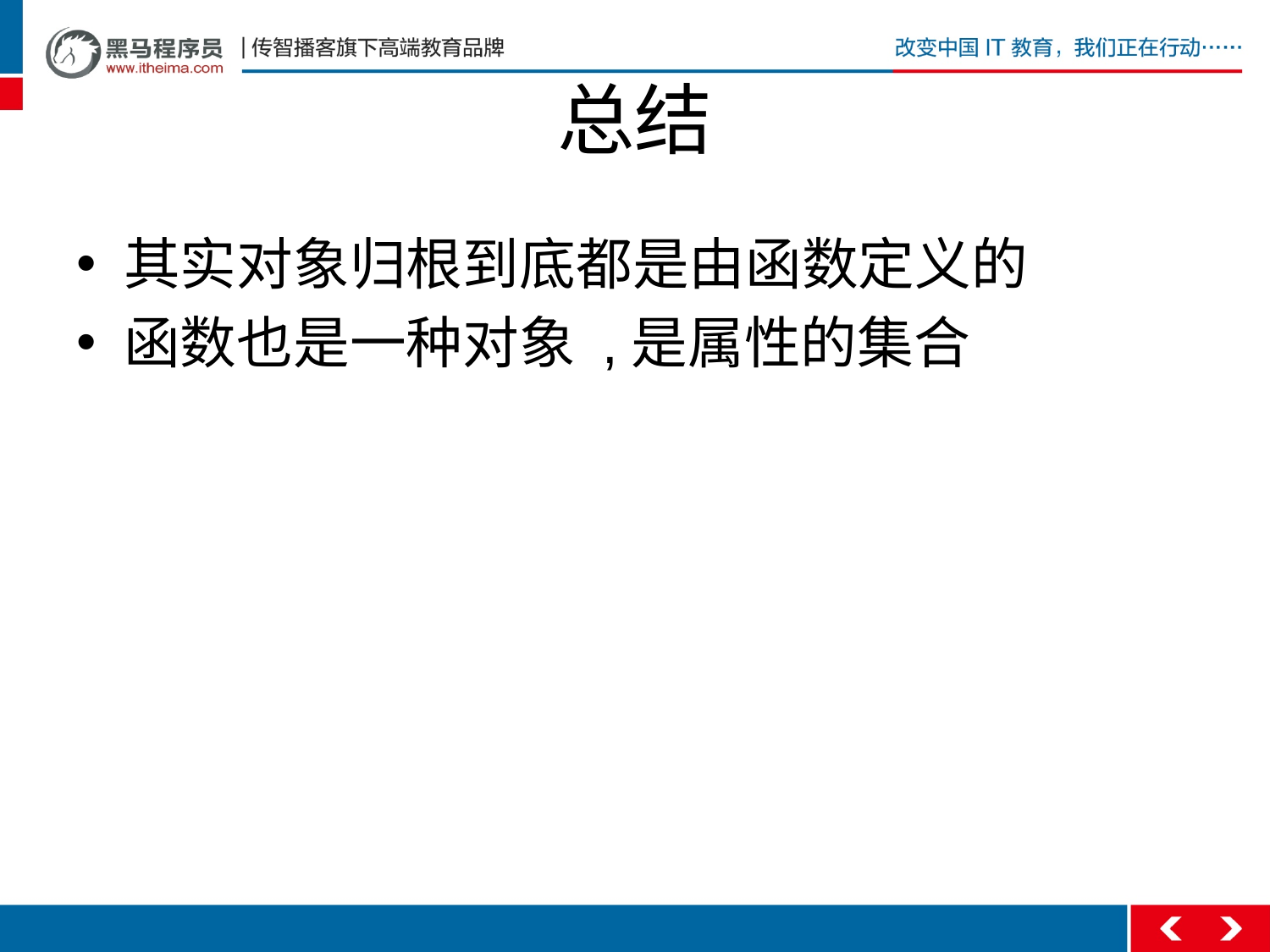

# 总结
其实对象归根到底都是由函数定义的
函数也是一种对象 ,是属性的集合